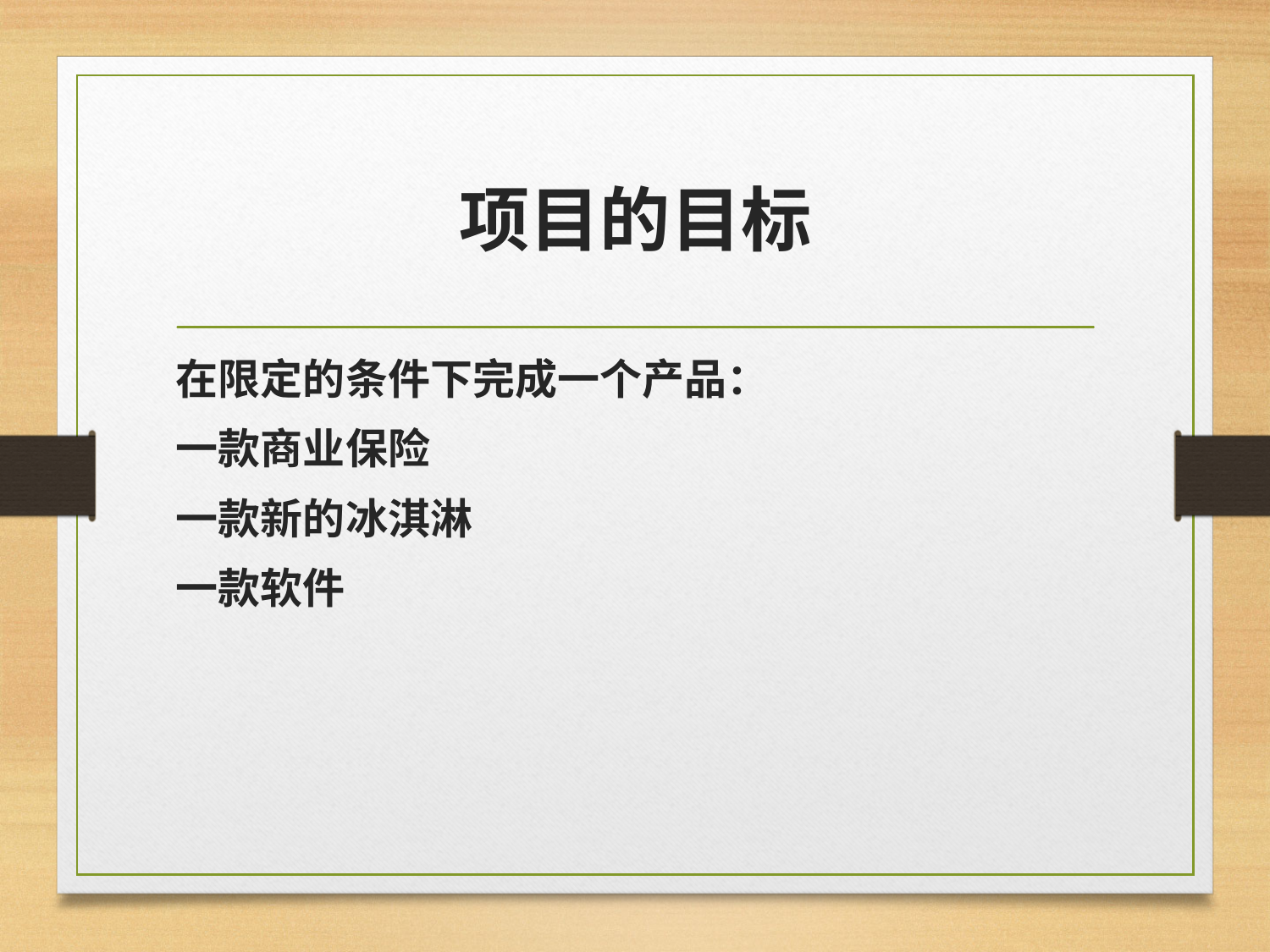

# 项目的目标
在限定的条件下完成一个产品：
一款商业保险
一款新的冰淇淋
一款软件